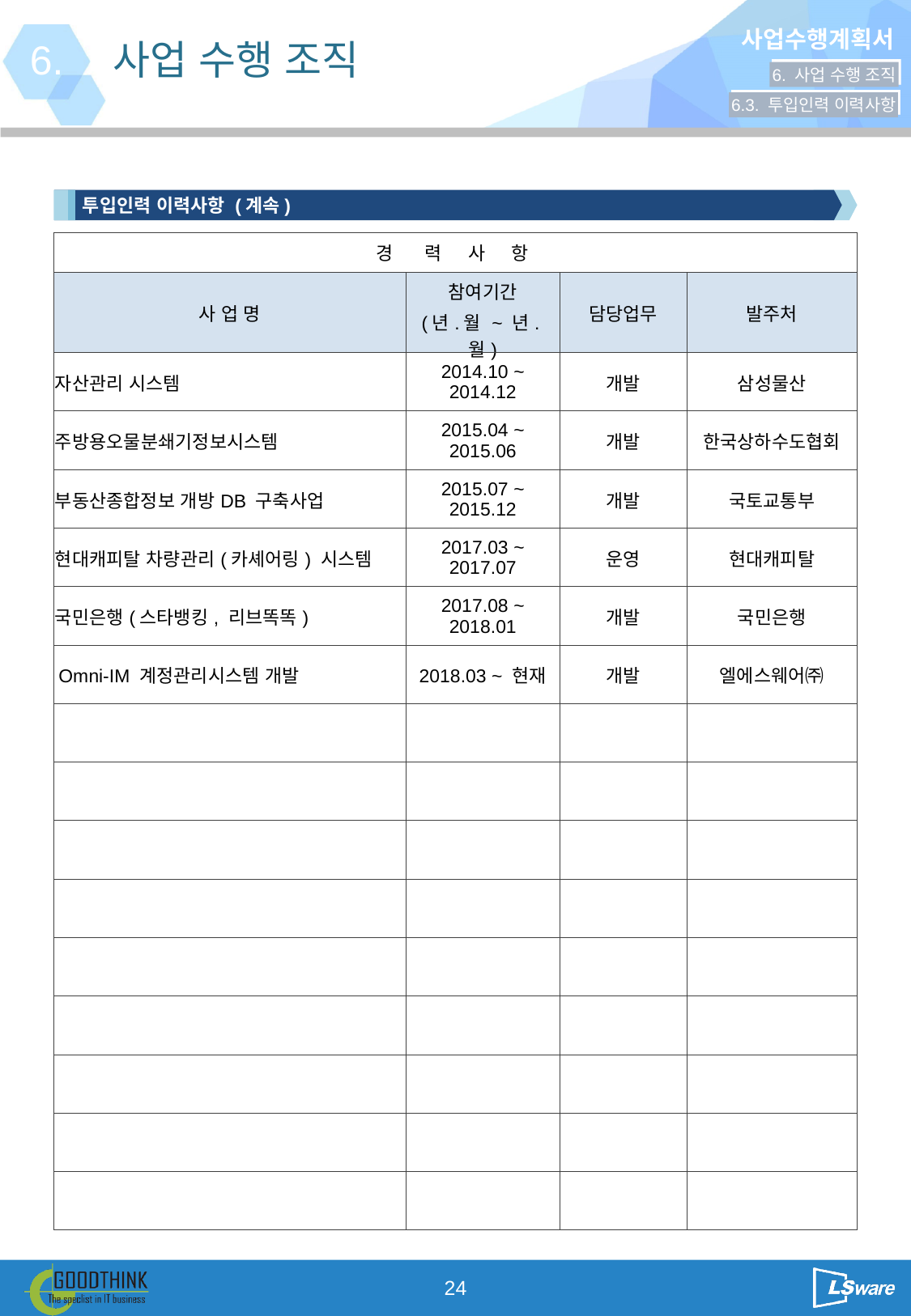

6.
사업 수행 조직
6. 사업 수행 조직
6.3. 투입인력 이력사항

투입인력 이력사항 (계속)
| 경 력 사 항 |  |  |  |
| --- | --- | --- | --- |
| 사 업 명 | 참여기간 (년.월 ~ 년.월) | 담당업무 | 발주처 |
| 자산관리 시스템 | 2014.10 ~ 2014.12 | 개발 | 삼성물산 |
| 주방용오물분쇄기정보시스템 | 2015.04 ~ 2015.06 | 개발 | 한국상하수도협회 |
| 부동산종합정보 개방DB 구축사업 | 2015.07 ~ 2015.12 | 개발 | 국토교통부 |
| 현대캐피탈 차량관리(카셰어링) 시스템 | 2017.03 ~ 2017.07 | 운영 | 현대캐피탈 |
| 국민은행(스타뱅킹, 리브똑똑) | 2017.08 ~ 2018.01 | 개발 | 국민은행 |
| Omni-IM 계정관리시스템 개발 | 2018.03 ~ 현재 | 개발 | 엘에스웨어㈜ |
|  |  |  |  |
|  |  |  |  |
|  |  |  |  |
|  |  |  |  |
|  |  |  |  |
|  |  |  |  |
|  |  |  |  |
|  |  |  |  |
|  |  |  |  |